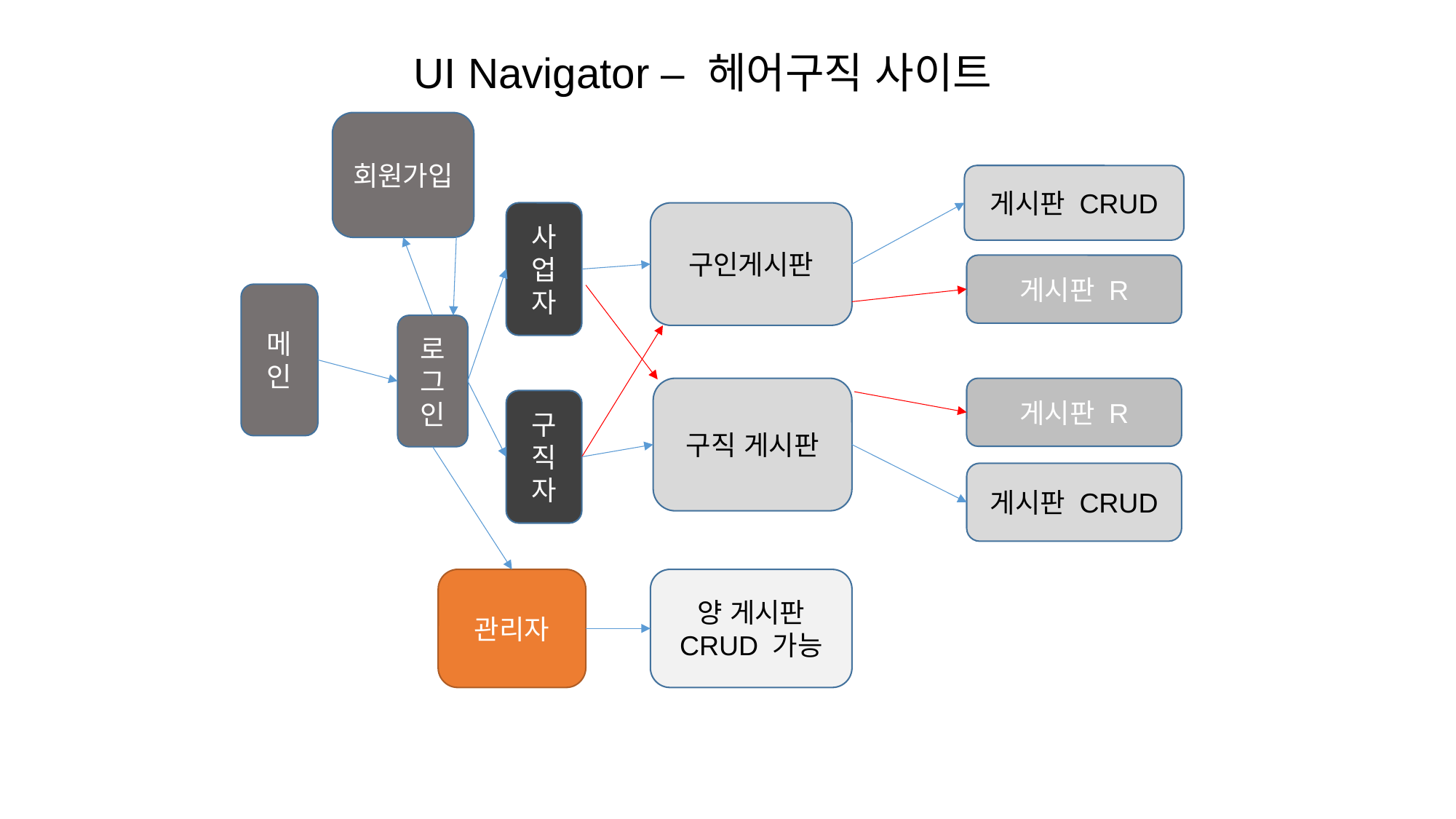

UI Navigator – 헤어구직 사이트
회원가입
게시판 CRUD
사업자
구인게시판
게시판 R
메인
로그인
구직 게시판
게시판 R
구직자
게시판 CRUD
관리자
양 게시판
CRUD 가능